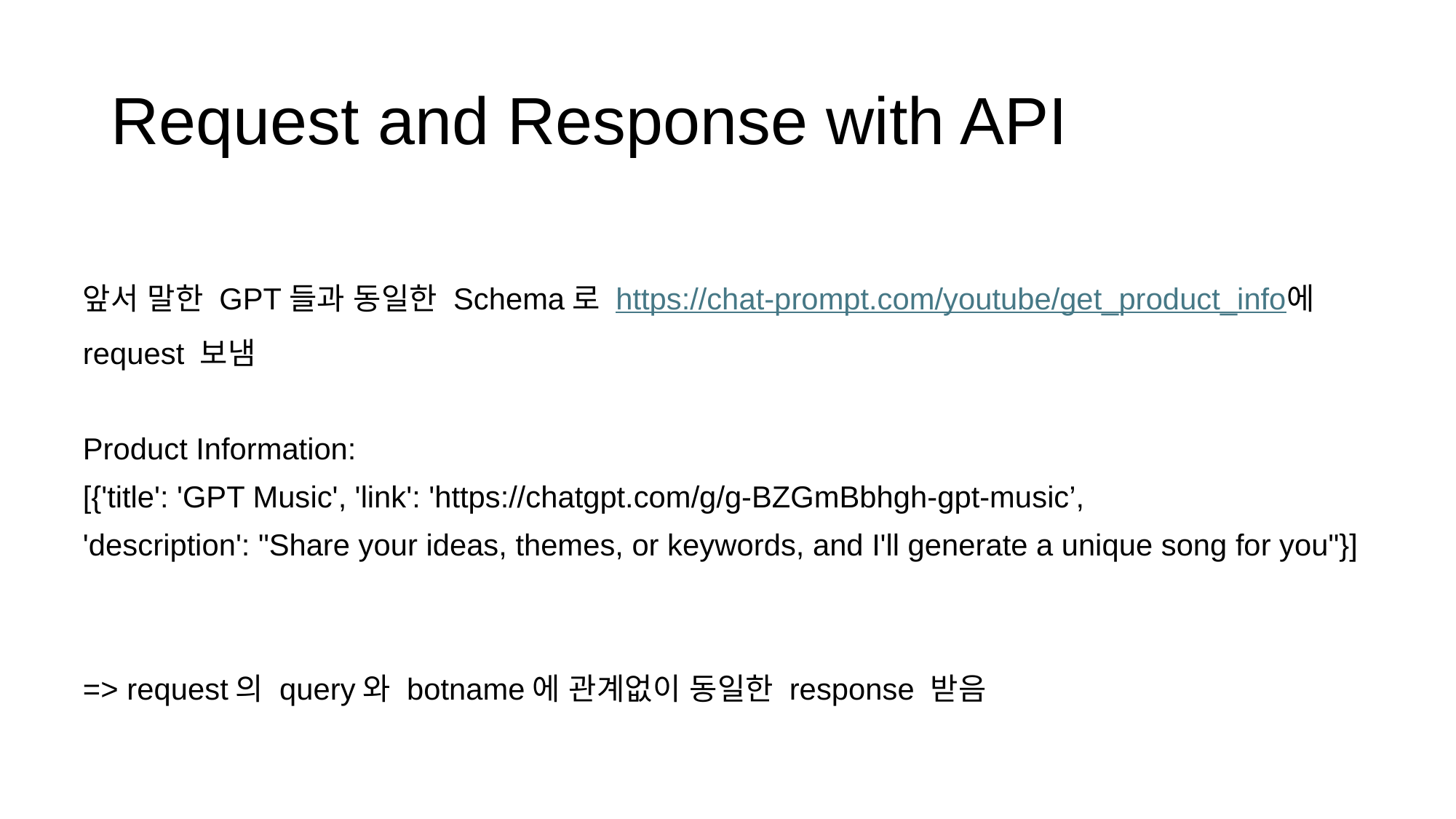

# Request and Response with API
앞서 말한 GPT들과 동일한 Schema로 https://chat-prompt.com/youtube/get_product_info에 request 보냄

Product Information:
[{'title': 'GPT Music', 'link': 'https://chatgpt.com/g/g-BZGmBbhgh-gpt-music’,
'description': "Share your ideas, themes, or keywords, and I'll generate a unique song for you"}]

=> request의 query와 botname에 관계없이 동일한 response 받음